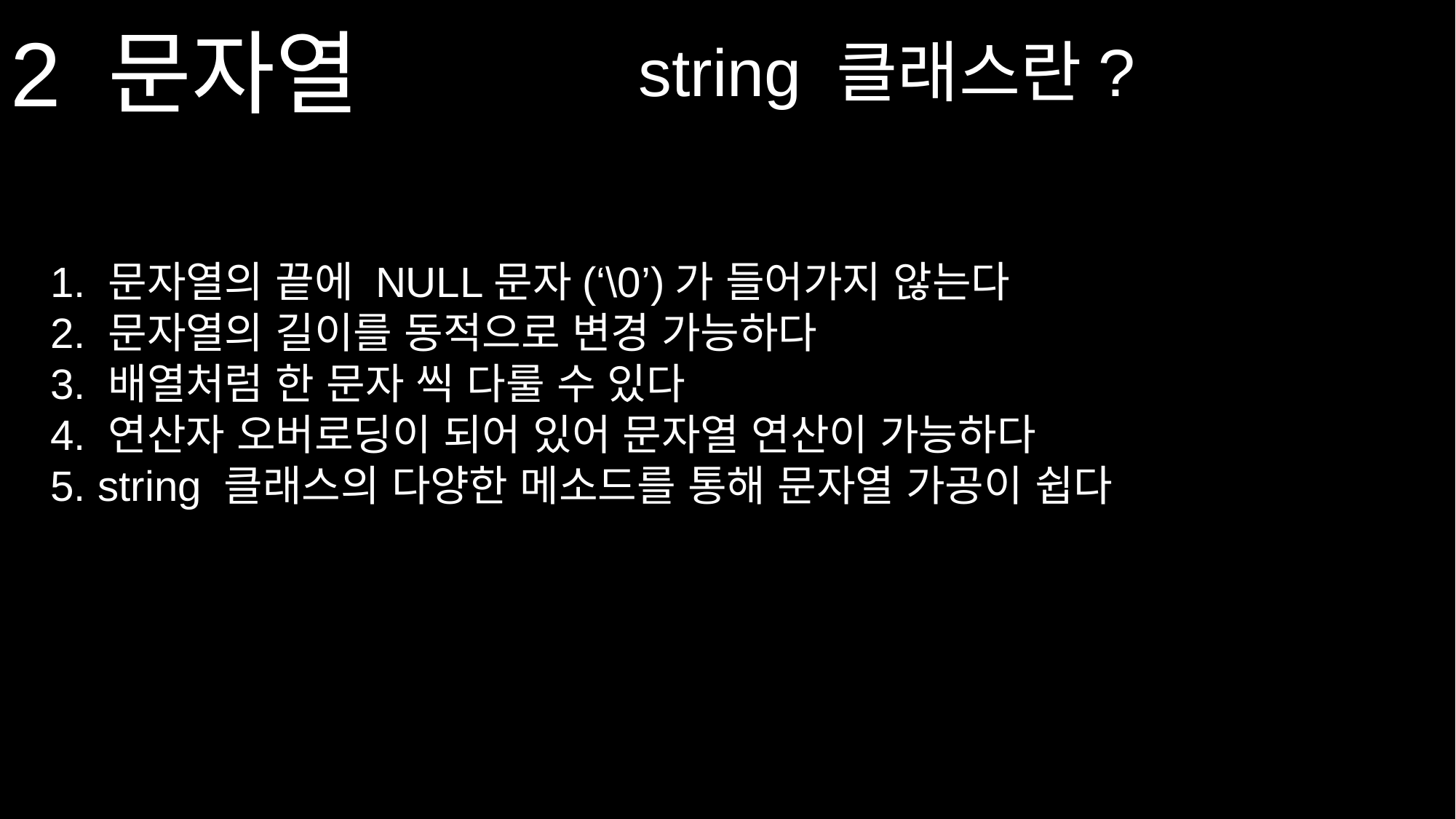

2 문자열
string 클래스란?
1. 문자열의 끝에 NULL문자(‘\0’)가 들어가지 않는다
2. 문자열의 길이를 동적으로 변경 가능하다
3. 배열처럼 한 문자 씩 다룰 수 있다
4. 연산자 오버로딩이 되어 있어 문자열 연산이 가능하다
5. string 클래스의 다양한 메소드를 통해 문자열 가공이 쉽다